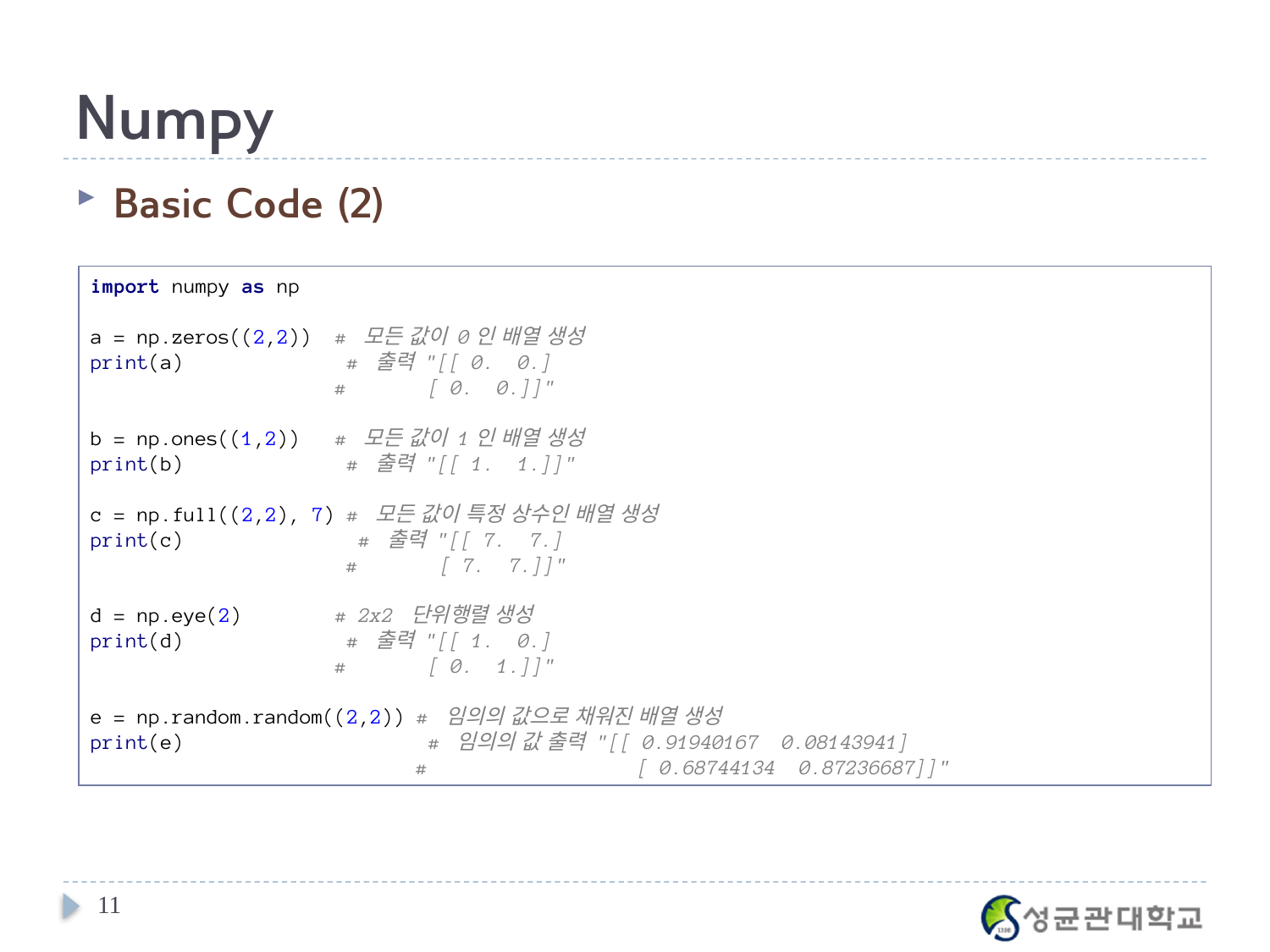

# Numpy
Basic Code (2)
import numpy as np
a = np.zeros((2,2))  # 모든 값이 0인 배열 생성
print(a)              # 출력 "[[ 0.  0.]
                     #       [ 0.  0.]]"
b = np.ones((1,2))   # 모든 값이 1인 배열 생성
print(b)              # 출력 "[[ 1.  1.]]"
c = np.full((2,2), 7) # 모든 값이 특정 상수인 배열 생성
print(c)               # 출력 "[[ 7.  7.]
                      #       [ 7.  7.]]"
d = np.eye(2)        # 2x2 단위행렬 생성
print(d)              # 출력 "[[ 1.  0.]
                     #       [ 0.  1.]]"
e = np.random.random((2,2)) # 임의의 값으로 채워진 배열 생성
print(e)                     # 임의의 값 출력 "[[ 0.91940167  0.08143941]
                            #                  [ 0.68744134  0.87236687]]"
11